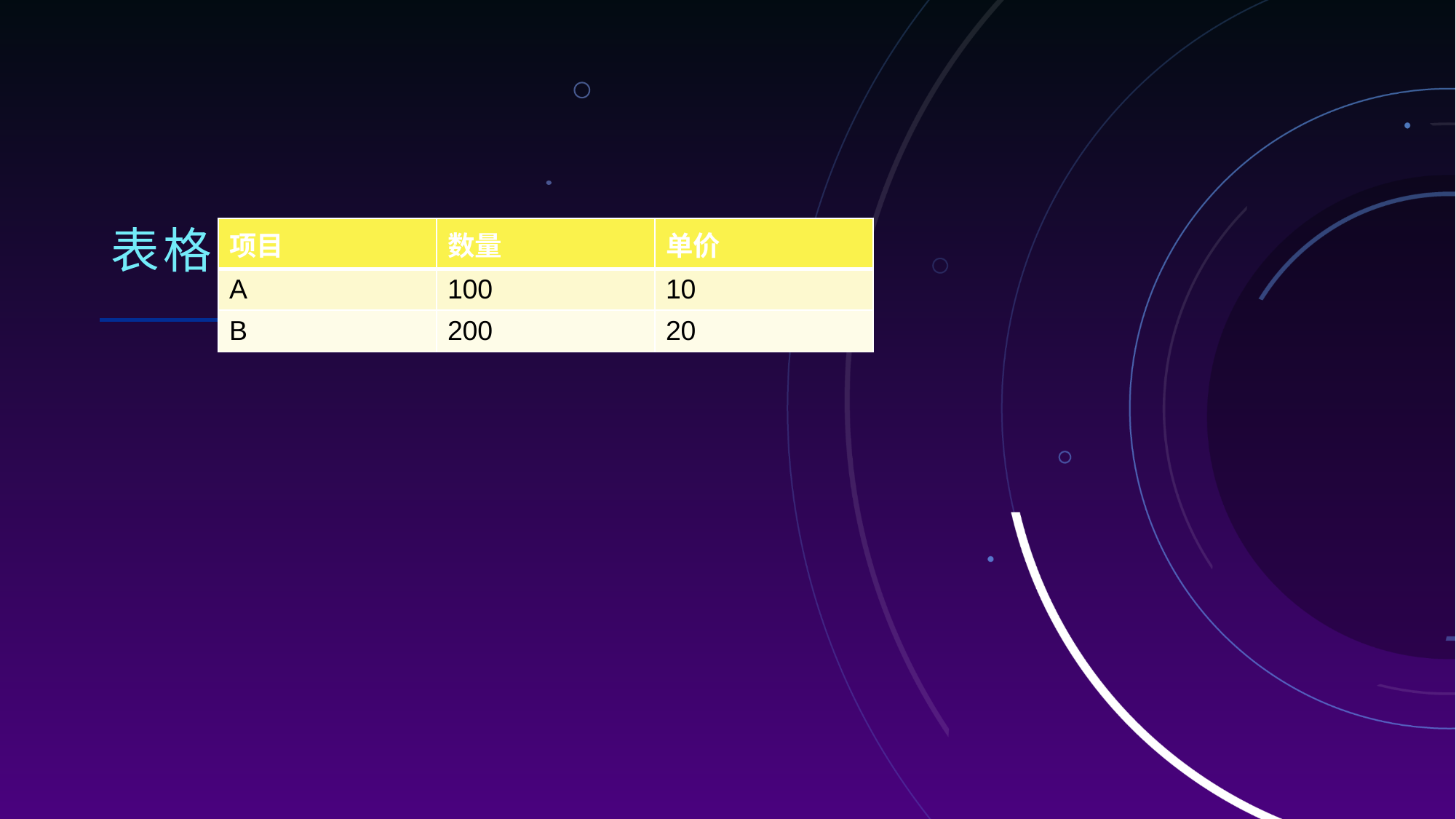

# 表格示例
| 项目 | 数量 | 单价 |
| --- | --- | --- |
| A | 100 | 10 |
| B | 200 | 20 |